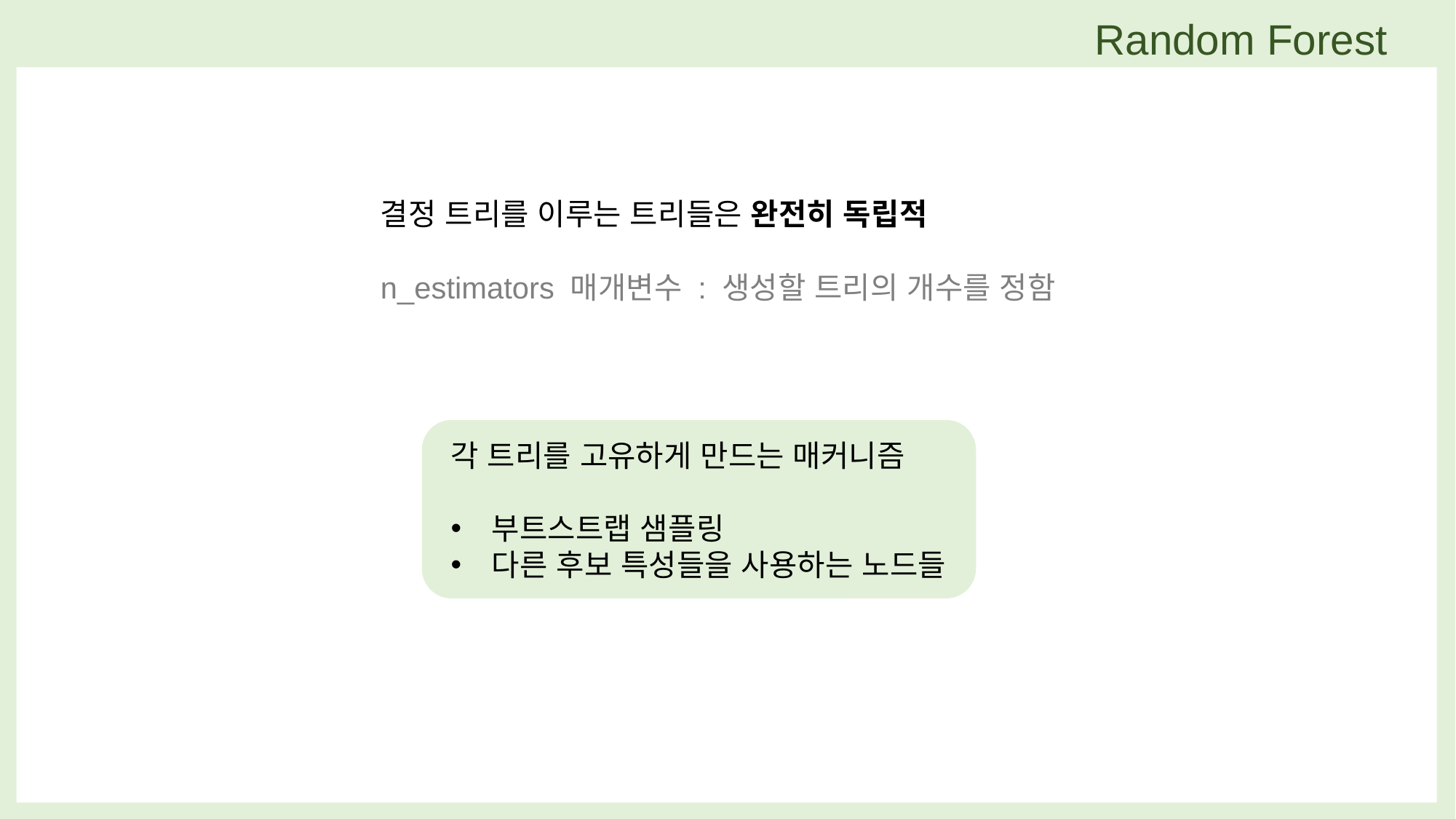

Random Forest
결정 트리를 이루는 트리들은 완전히 독립적

n_estimators 매개변수 : 생성할 트리의 개수를 정함

각 트리를 고유하게 만드는 매커니즘

부트스트랩 샘플링
다른 후보 특성들을 사용하는 노드들